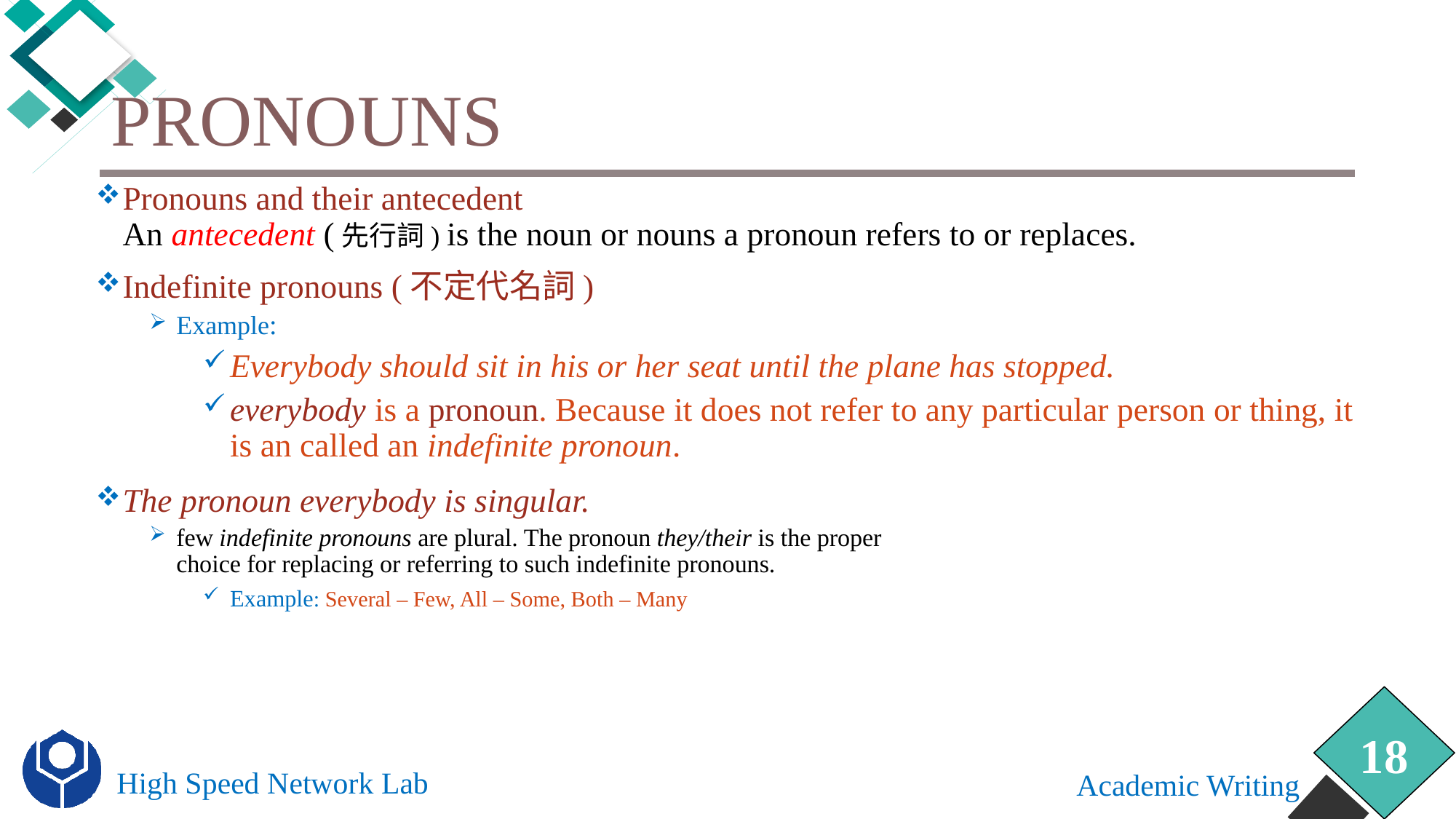

# Pronouns
Pronouns and their antecedent
An antecedent (先行詞) is the noun or nouns a pronoun refers to or replaces.
Indefinite pronouns (不定代名詞)
Example:
Everybody should sit in his or her seat until the plane has stopped.
everybody is a pronoun. Because it does not refer to any particular person or thing, it is an called an indefinite pronoun.
The pronoun everybody is singular.
few indefinite pronouns are plural. The pronoun they/their is the proper
choice for replacing or referring to such indefinite pronouns.
Example: Several – Few, All – Some, Both – Many